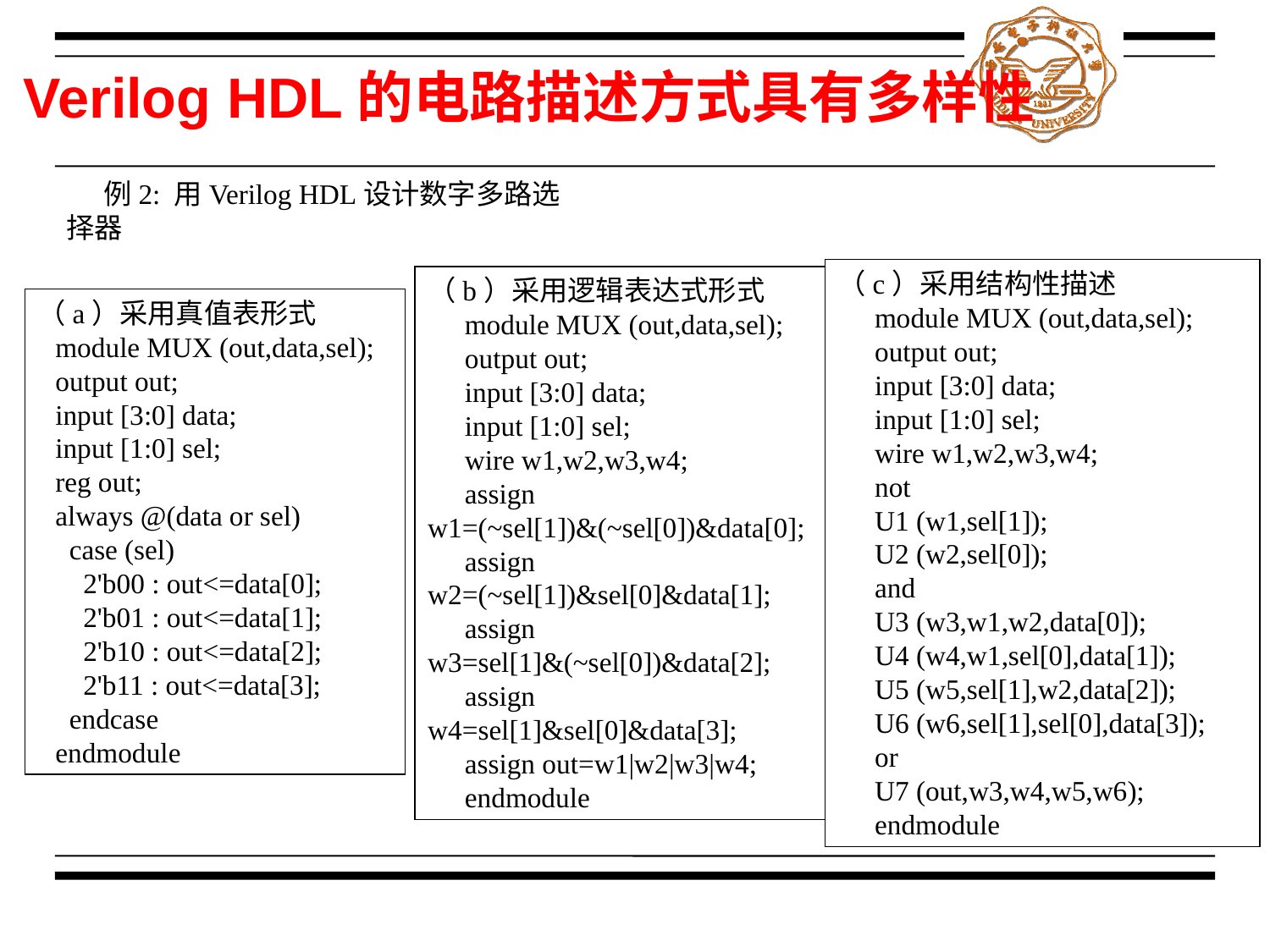

# Verilog HDL的电路描述方式具有多样性
例2: 用Verilog HDL设计数字多路选择器
（c）采用结构性描述
module MUX (out,data,sel);
output out;
input [3:0] data;
input [1:0] sel;
wire w1,w2,w3,w4;
not
U1 (w1,sel[1]);
U2 (w2,sel[0]);
and
U3 (w3,w1,w2,data[0]);
U4 (w4,w1,sel[0],data[1]);
U5 (w5,sel[1],w2,data[2]);
U6 (w6,sel[1],sel[0],data[3]);
or
U7 (out,w3,w4,w5,w6);
endmodule
（b）采用逻辑表达式形式
module MUX (out,data,sel);
output out;
input [3:0] data;
input [1:0] sel;
wire w1,w2,w3,w4;
assign w1=(~sel[1])&(~sel[0])&data[0];
assign w2=(~sel[1])&sel[0]&data[1];
assign w3=sel[1]&(~sel[0])&data[2];
assign w4=sel[1]&sel[0]&data[3];
assign out=w1|w2|w3|w4;
endmodule
（a）采用真值表形式
module MUX (out,data,sel);
output out;
input [3:0] data;
input [1:0] sel;
reg out;
always @(data or sel)
  case (sel)
    2'b00 : out<=data[0];
    2'b01 : out<=data[1];
    2'b10 : out<=data[2];
    2'b11 : out<=data[3];
  endcase
endmodule